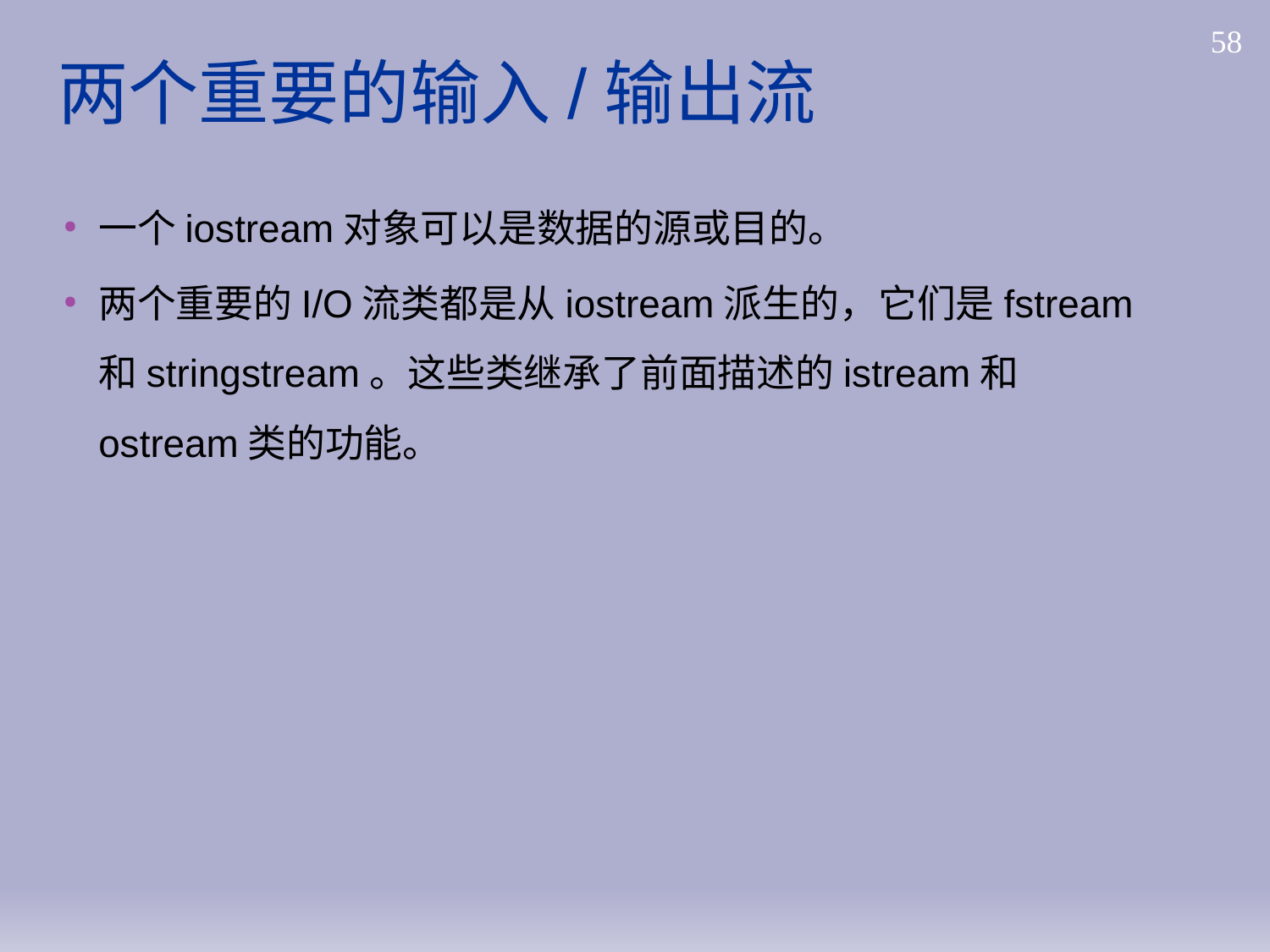

58
# 两个重要的输入/输出流
一个iostream对象可以是数据的源或目的。
两个重要的I/O流类都是从iostream派生的，它们是fstream和stringstream。这些类继承了前面描述的istream和ostream类的功能。